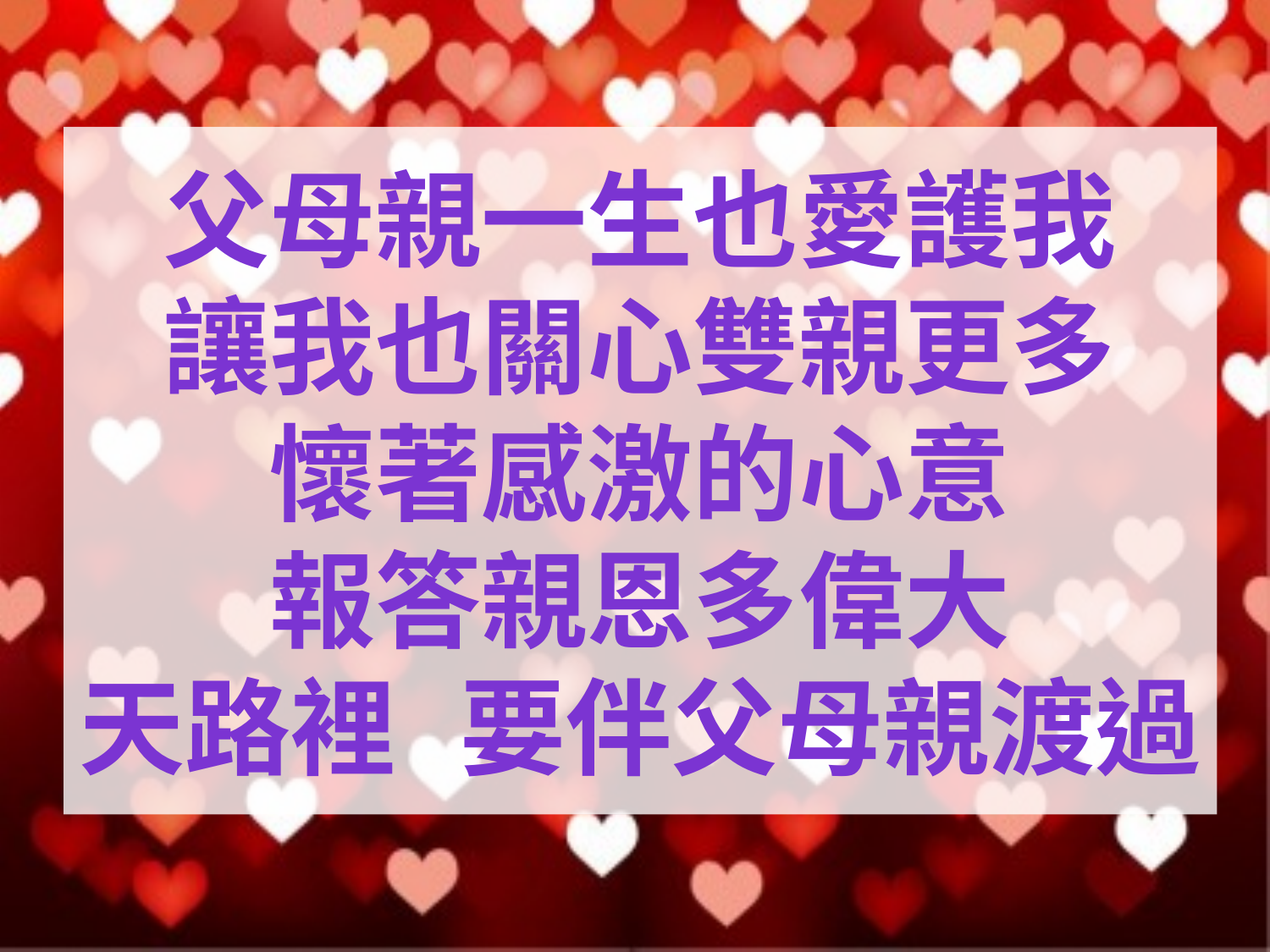

# 父母親一生也愛護我 讓我也關心雙親更多 懷著感激的心意 報答親恩多偉大 天路裡	要伴父母親渡過